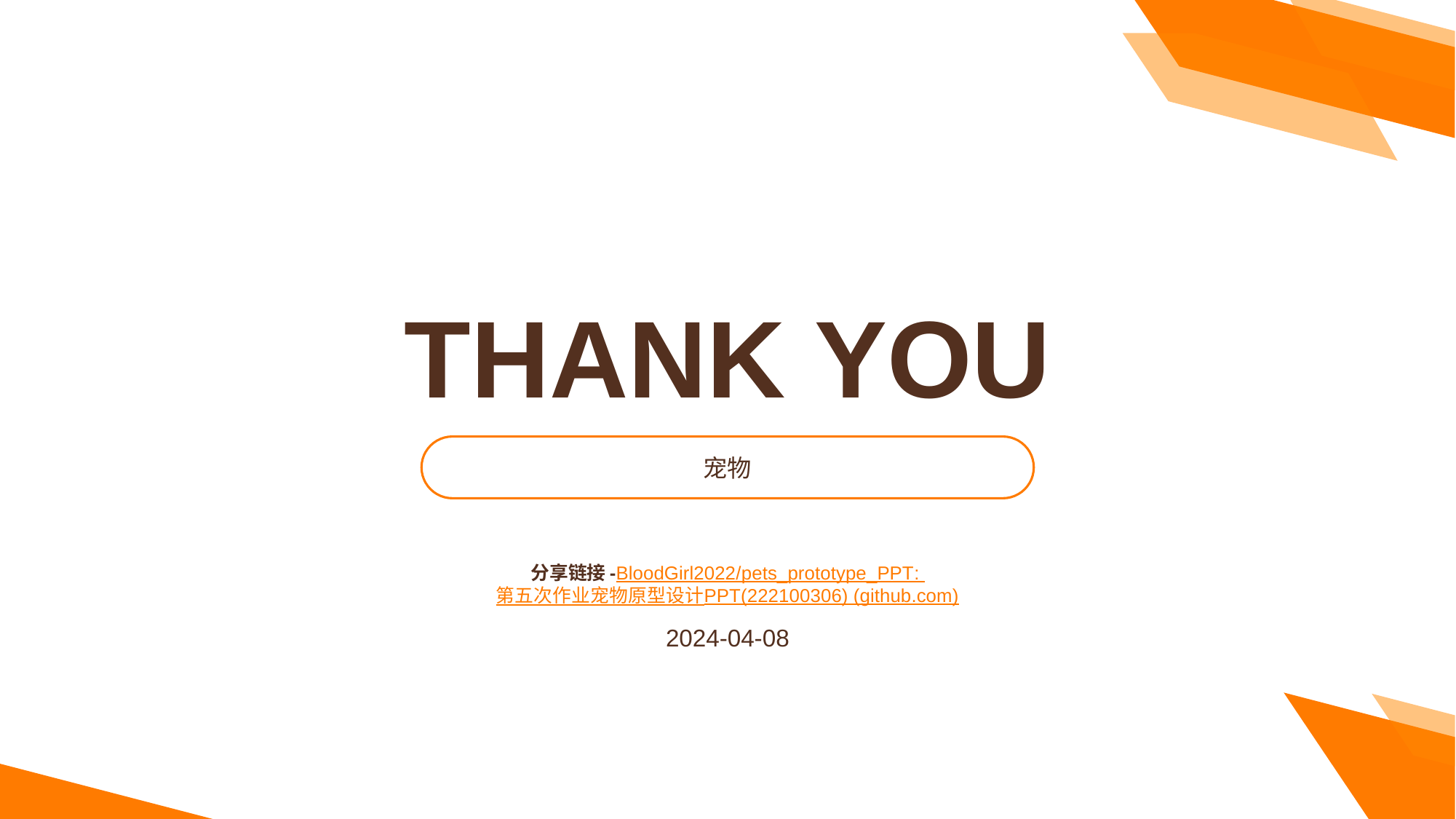

THANK YOU

宠物
分享链接-BloodGirl2022/pets_prototype_PPT: 第五次作业宠物原型设计PPT(222100306) (github.com)
2024-04-08